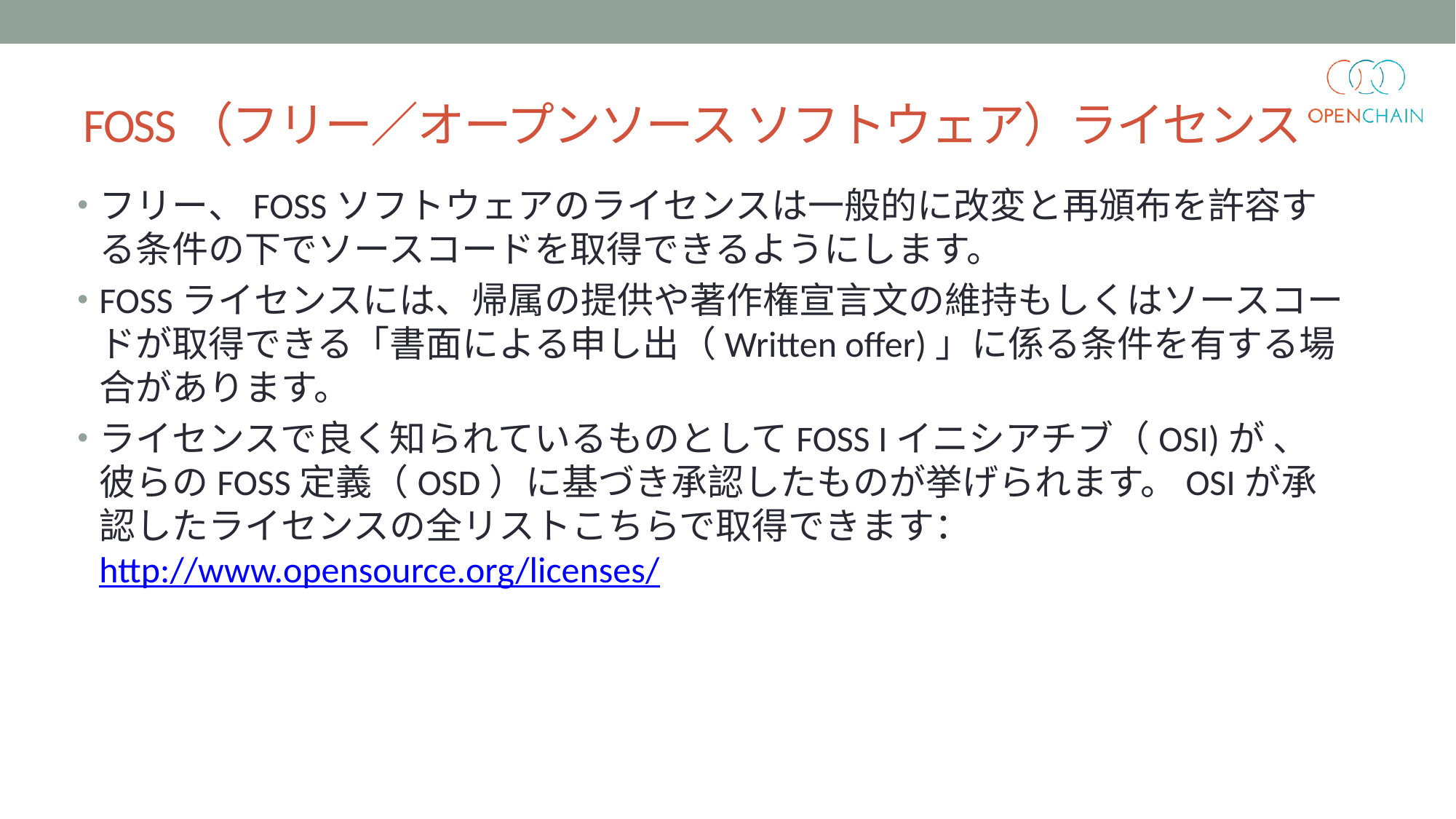

# FOSS（フリー／オープンソース ソフトウェア）ライセンス
フリー、FOSSソフトウェアのライセンスは一般的に改変と再頒布を許容する条件の下でソースコードを取得できるようにします。
FOSSライセンスには、帰属の提供や著作権宣言文の維持もしくはソースコードが取得できる「書面による申し出（Written offer)」に係る条件を有する場合があります。
ライセンスで良く知られているものとしてFOSS Iイニシアチブ（OSI)が 、彼らのFOSS定義（OSD）に基づき承認したものが挙げられます。OSIが承認したライセンスの全リストこちらで取得できます：http://www.opensource.org/licenses/